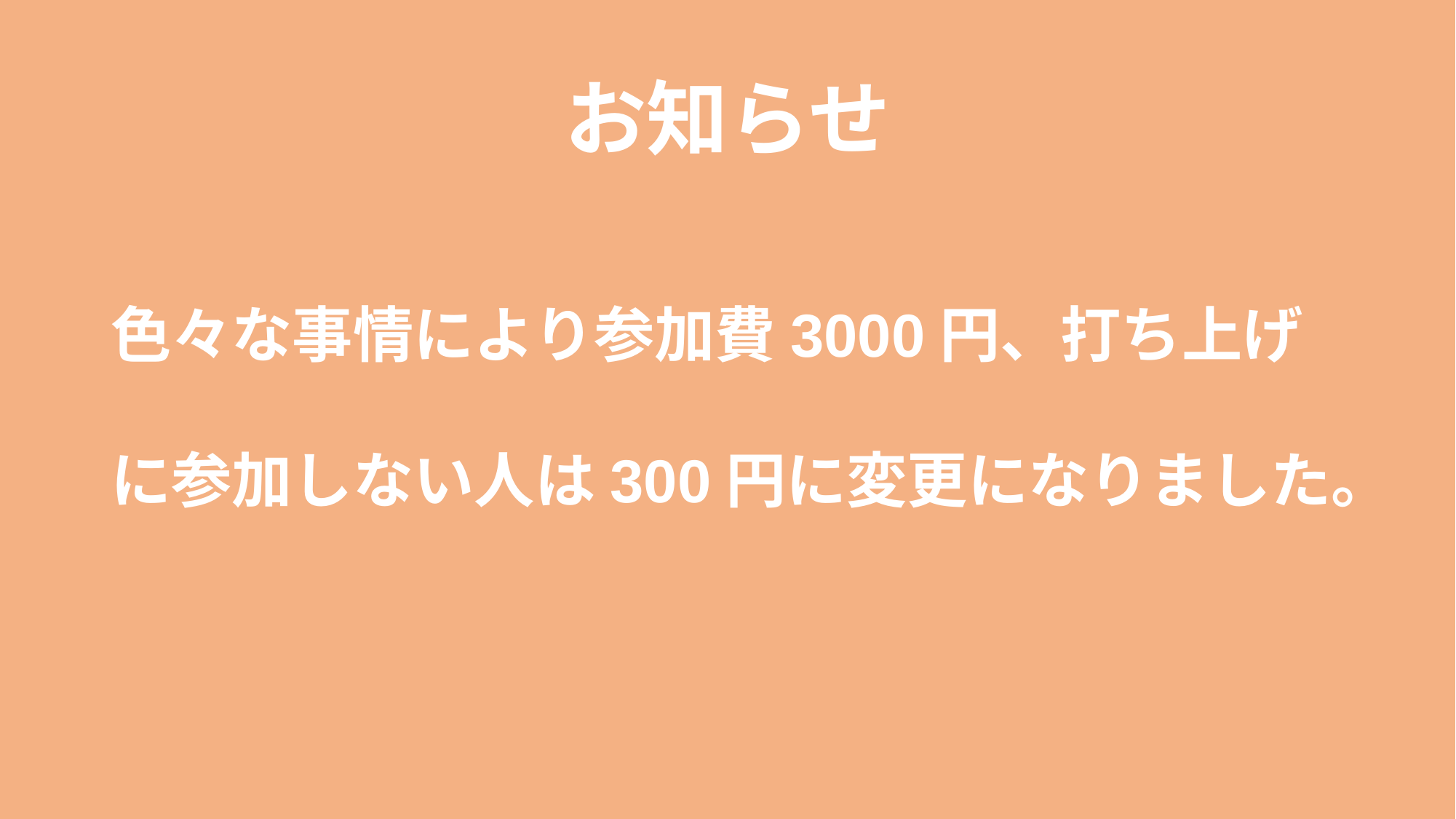

# お知らせ
色々な事情により参加費3000円、打ち上げに参加しない人は300円に変更になりました。